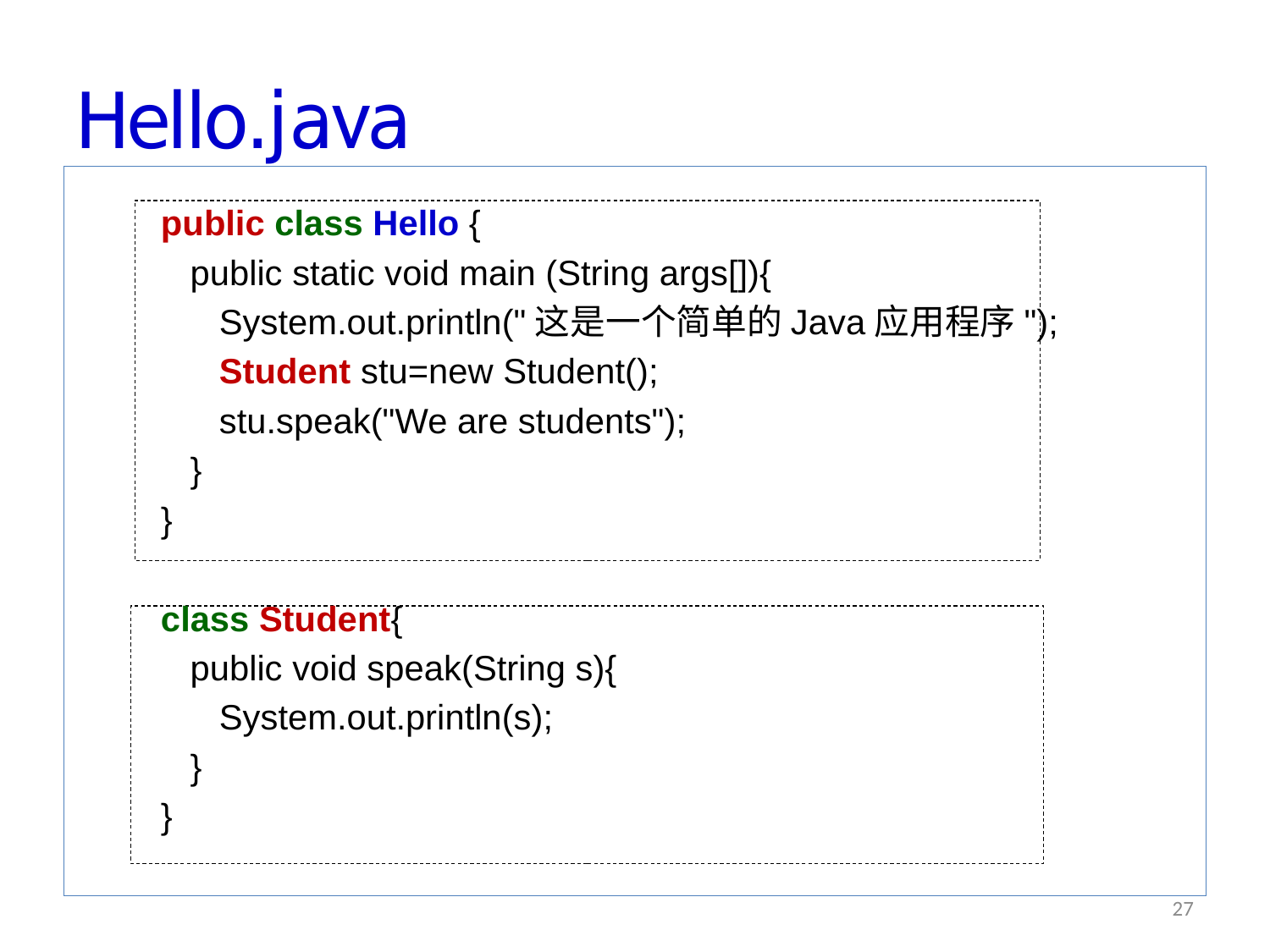

# Hello.java

public class Hello {
   public static void main (String args[]){
      System.out.println("这是一个简单的Java应用程序");
      Student stu=new Student();
      stu.speak("We are students");
   }
}

class Student{
   public void speak(String s){
      System.out.println(s);
   }
}

27